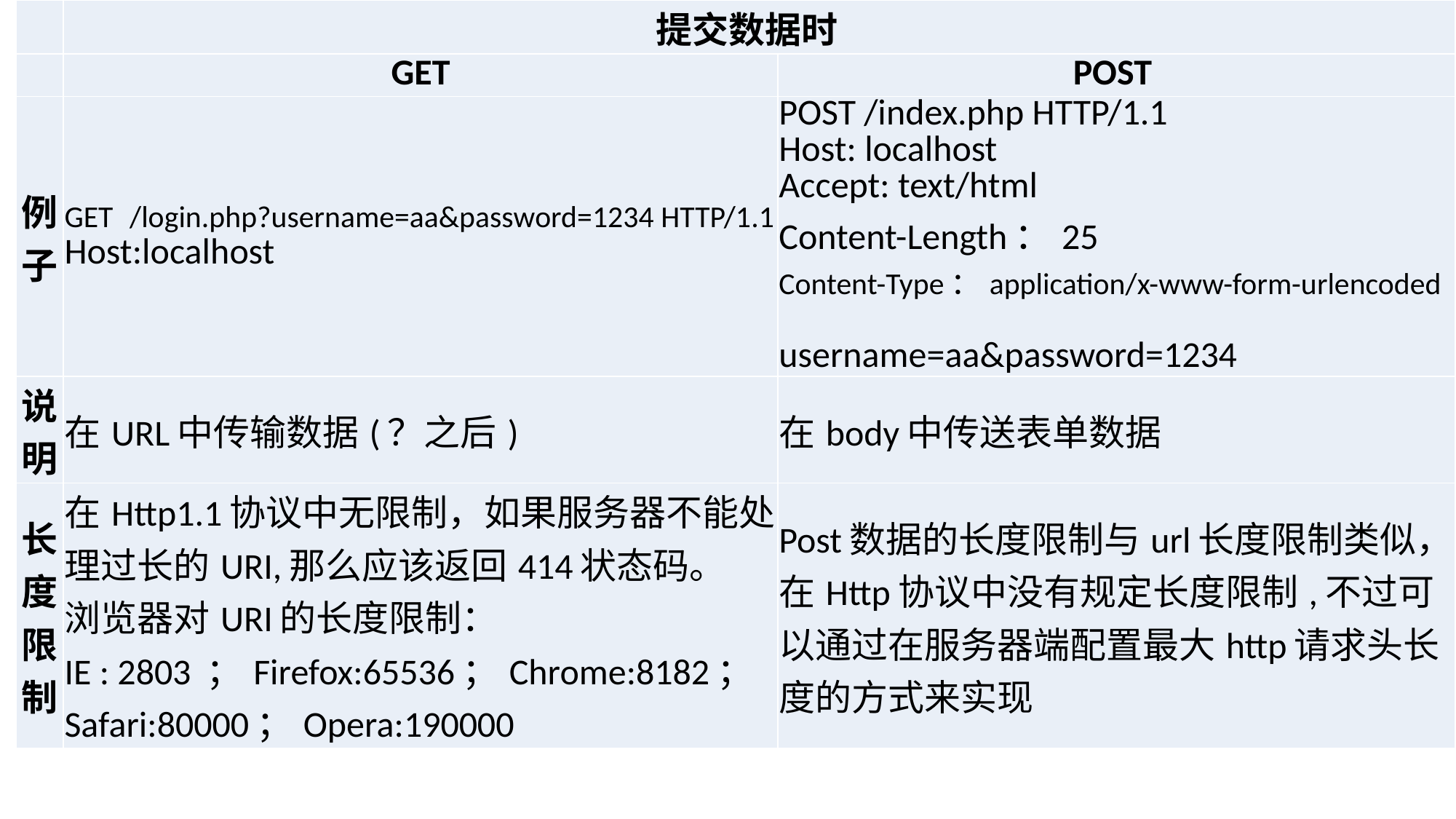

|  | 提交数据时 |  |
| --- | --- | --- |
|  | GET | POST |
| 例子 | GET /login.php?username=aa&password=1234 HTTP/1.1 Host:localhost | POST /index.php HTTP/1.1 Host: localhost Accept: text/html Content-Length：25 Content-Type：application/x-www-form-urlencoded username=aa&password=1234 |
| 说明 | 在URL中传输数据(？之后) | 在body中传送表单数据 |
| 长度限制 | 在Http1.1协议中无限制，如果服务器不能处理过长的URI,那么应该返回414状态码。 浏览器对URI的长度限制： IE : 2803 ；Firefox:65536；Chrome:8182；Safari:80000；Opera:190000 | Post数据的长度限制与url长度限制类似，在Http协议中没有规定长度限制,不过可以通过在服务器端配置最大http请求头长度的方式来实现 |